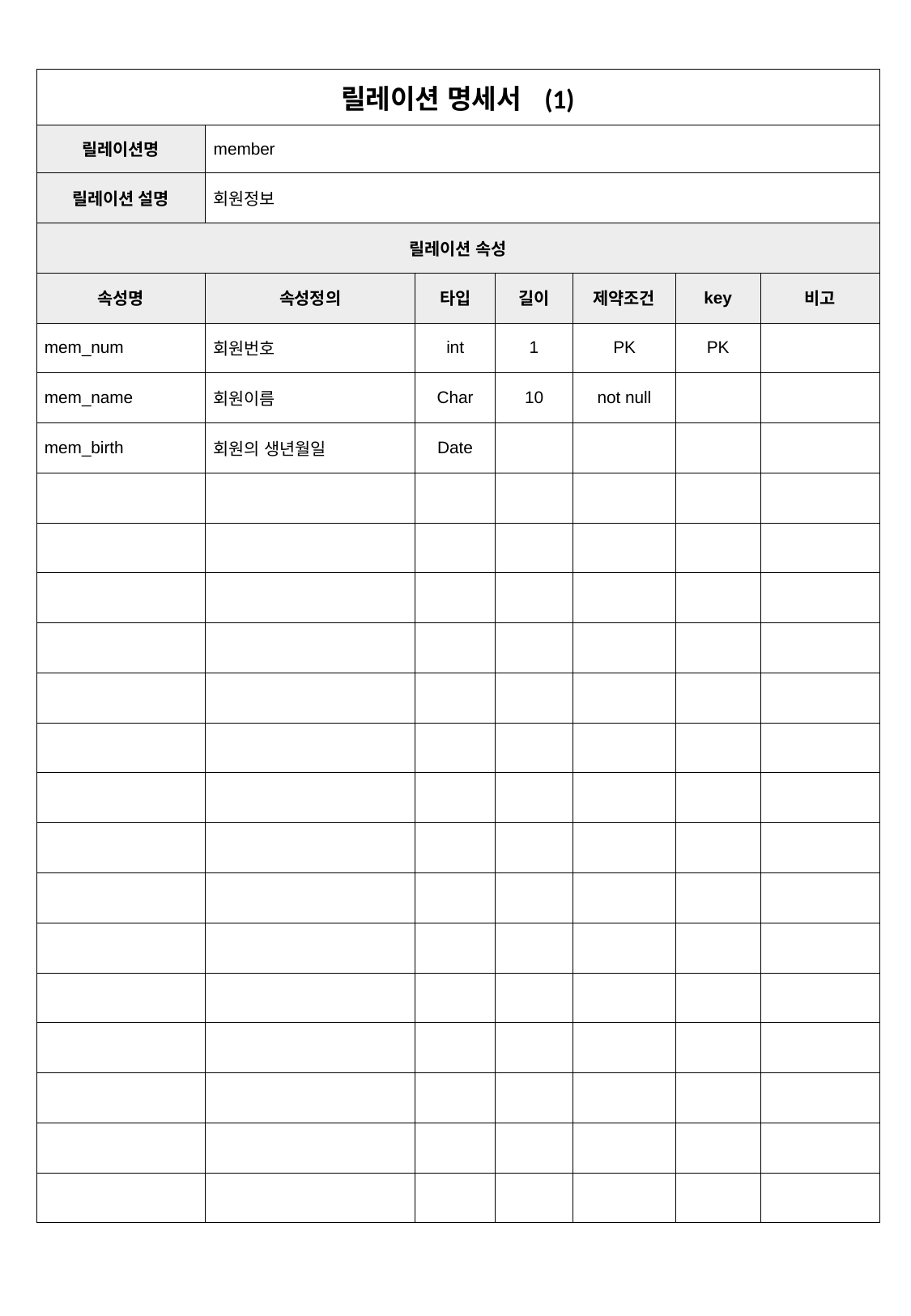

| 릴레이션 명세서 (1) |  |  |  |  |  |  |
| --- | --- | --- | --- | --- | --- | --- |
| 릴레이션명 | member |  |  |  |  |  |
| 릴레이션 설명 | 회원정보 |  |  |  |  |  |
| 릴레이션 속성 |  |  |  |  |  |  |
| 속성명 | 속성정의 | 타입 | 길이 | 제약조건 | key | 비고 |
| mem\_num | 회원번호 | int | 1 | PK | PK |  |
| mem\_name | 회원이름 | Char | 10 | not null |  |  |
| mem\_birth | 회원의 생년월일 | Date |  |  |  |  |
|  |  |  |  |  |  |  |
|  |  |  |  |  |  |  |
|  |  |  |  |  |  |  |
|  |  |  |  |  |  |  |
|  |  |  |  |  |  |  |
|  |  |  |  |  |  |  |
|  |  |  |  |  |  |  |
|  |  |  |  |  |  |  |
|  |  |  |  |  |  |  |
|  |  |  |  |  |  |  |
|  |  |  |  |  |  |  |
|  |  |  |  |  |  |  |
|  |  |  |  |  |  |  |
|  |  |  |  |  |  |  |
|  |  |  |  |  |  |  |